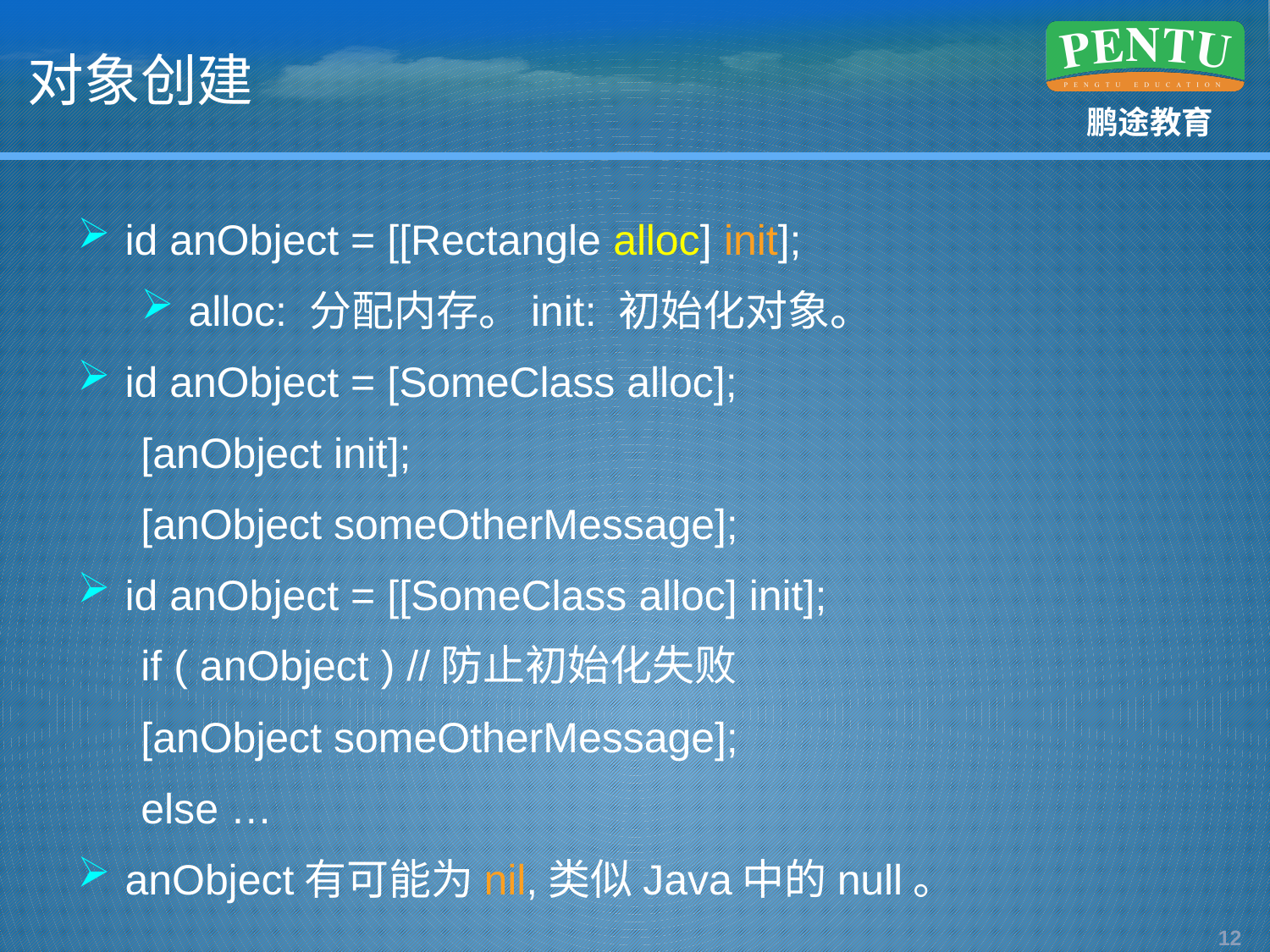

# 对象创建
id anObject = [[Rectangle alloc] init];
alloc: 分配内存。init: 初始化对象。
id anObject = [SomeClass alloc];
[anObject init];
[anObject someOtherMessage];
id anObject = [[SomeClass alloc] init];
if ( anObject ) //防止初始化失败
[anObject someOtherMessage];
else …
anObject有可能为nil,类似Java中的null。
12